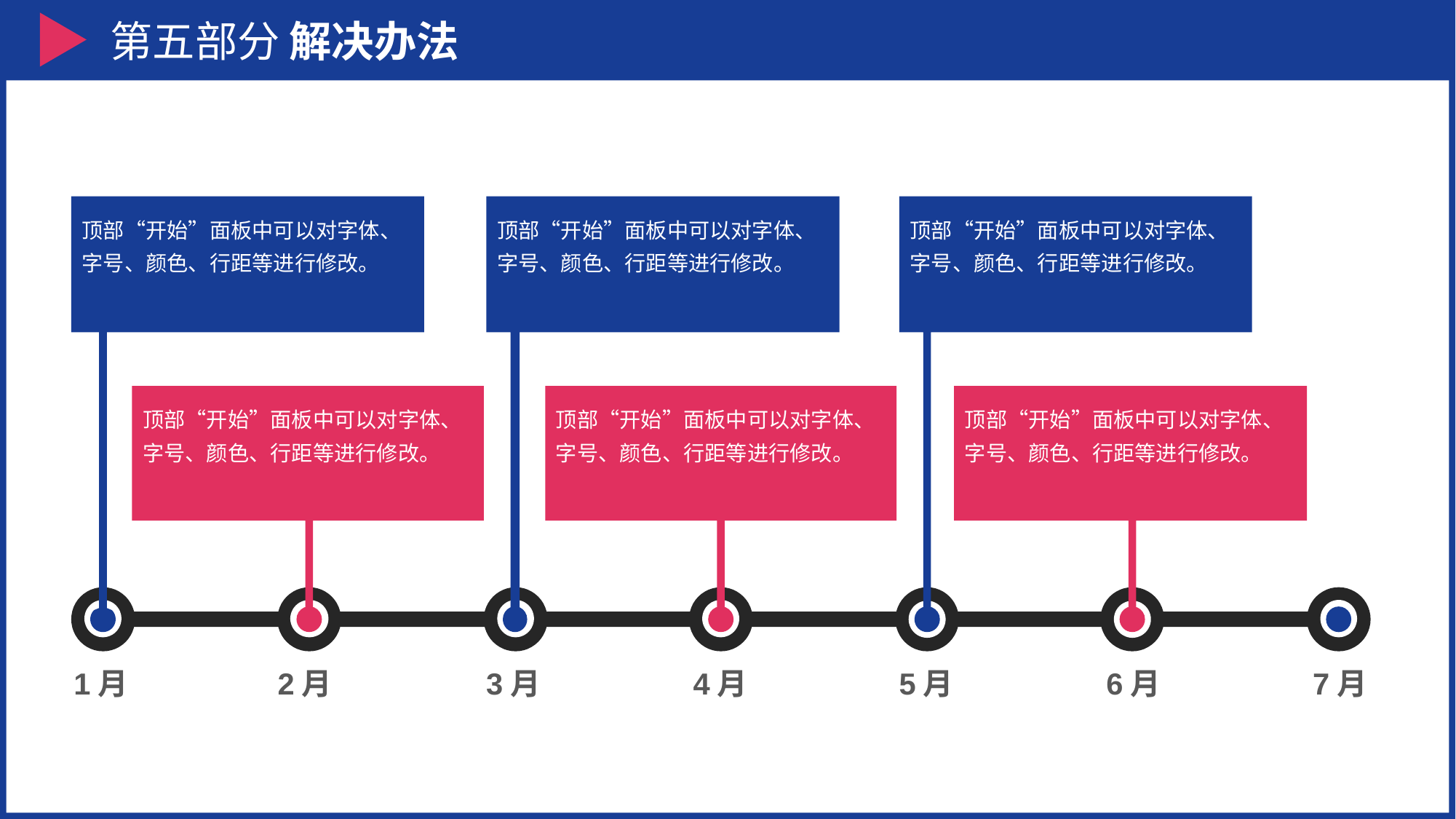

第五部分 解决办法
顶部“开始”面板中可以对字体、字号、颜色、行距等进行修改。
顶部“开始”面板中可以对字体、字号、颜色、行距等进行修改。
顶部“开始”面板中可以对字体、字号、颜色、行距等进行修改。
顶部“开始”面板中可以对字体、字号、颜色、行距等进行修改。
顶部“开始”面板中可以对字体、字号、颜色、行距等进行修改。
顶部“开始”面板中可以对字体、字号、颜色、行距等进行修改。

1月
2月
3月
4月
5月
6月
7月